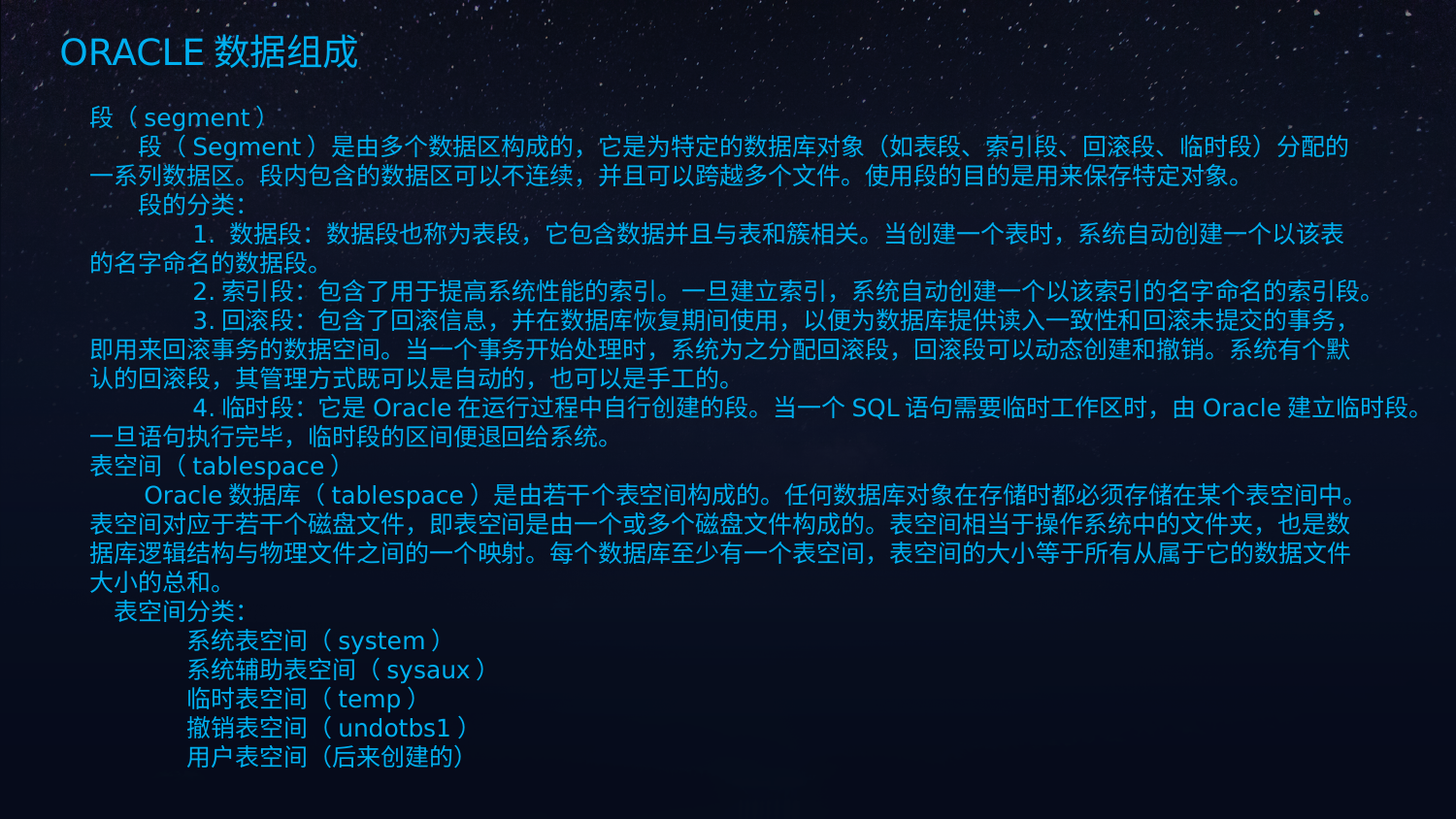

ORACLE数据组成
段（segment）
　　段（Segment）是由多个数据区构成的，它是为特定的数据库对象（如表段、索引段、回滚段、临时段）分配的
一系列数据区。段内包含的数据区可以不连续，并且可以跨越多个文件。使用段的目的是用来保存特定对象。
　　段的分类：
　　　　1. 数据段：数据段也称为表段，它包含数据并且与表和簇相关。当创建一个表时，系统自动创建一个以该表
的名字命名的数据段。
　　　　2.索引段：包含了用于提高系统性能的索引。一旦建立索引，系统自动创建一个以该索引的名字命名的索引段。
　　　　3.回滚段：包含了回滚信息，并在数据库恢复期间使用，以便为数据库提供读入一致性和回滚未提交的事务，
即用来回滚事务的数据空间。当一个事务开始处理时，系统为之分配回滚段，回滚段可以动态创建和撤销。系统有个默
认的回滚段，其管理方式既可以是自动的，也可以是手工的。
　　　　4.临时段：它是Oracle在运行过程中自行创建的段。当一个SQL语句需要临时工作区时，由Oracle建立临时段。
一旦语句执行完毕，临时段的区间便退回给系统。
表空间（tablespace）
　　Oracle数据库（tablespace）是由若干个表空间构成的。任何数据库对象在存储时都必须存储在某个表空间中。
表空间对应于若干个磁盘文件，即表空间是由一个或多个磁盘文件构成的。表空间相当于操作系统中的文件夹，也是数
据库逻辑结构与物理文件之间的一个映射。每个数据库至少有一个表空间，表空间的大小等于所有从属于它的数据文件
大小的总和。
　表空间分类：
　　　　系统表空间（system）
　　　　系统辅助表空间（sysaux）
　　　　临时表空间（temp）
　　　　撤销表空间（undotbs1）
　　　　用户表空间（后来创建的）